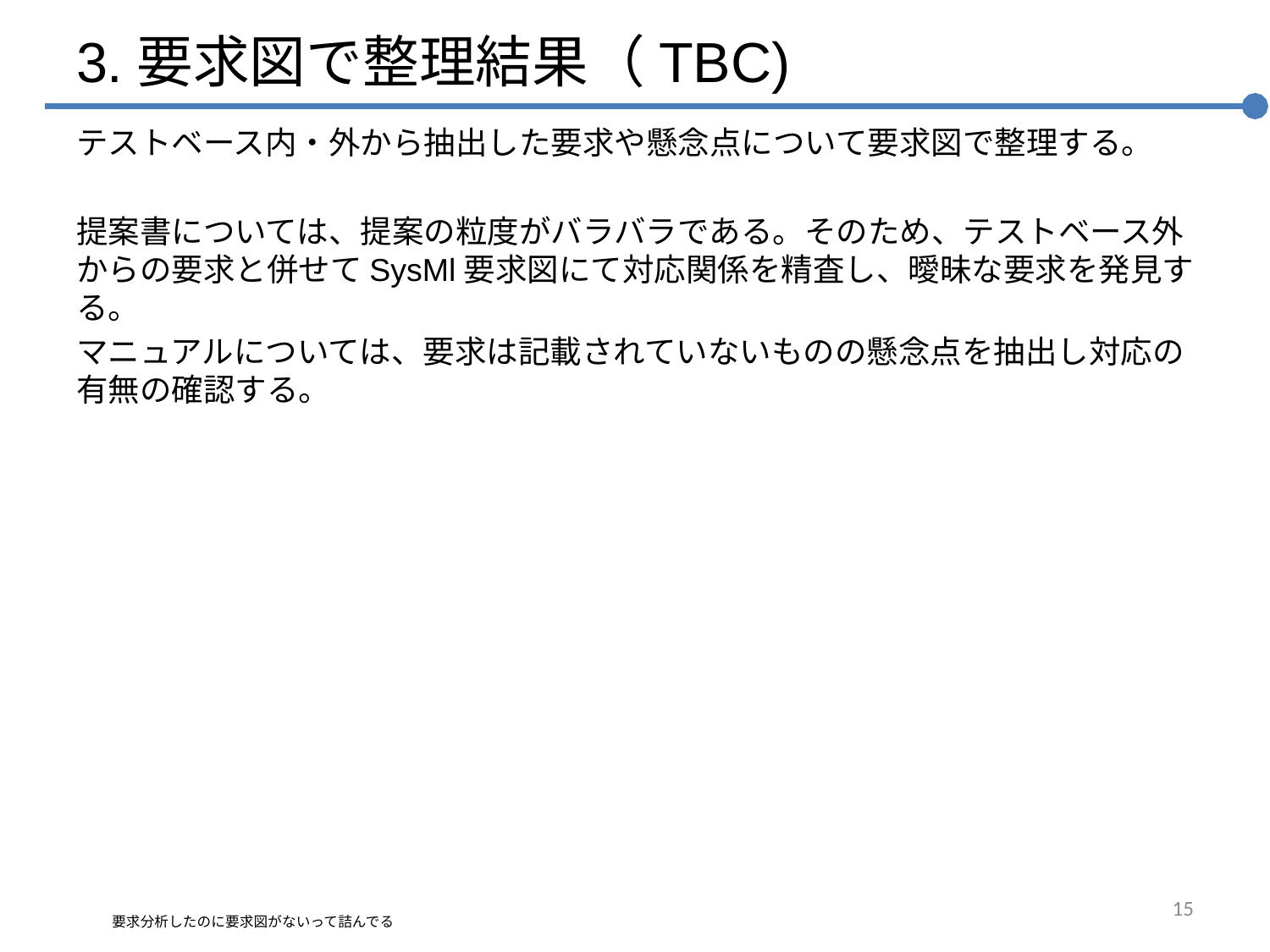

# 3.要求図で整理結果（TBC)
テストベース内・外から抽出した要求や懸念点について要求図で整理する。

提案書については、提案の粒度がバラバラである。そのため、テストベース外からの要求と併せてSysMl要求図にて対応関係を精査し、曖昧な要求を発見する。
マニュアルについては、要求は記載されていないものの懸念点を抽出し対応の有無の確認する。

15
要求分析したのに要求図がないって詰んでる